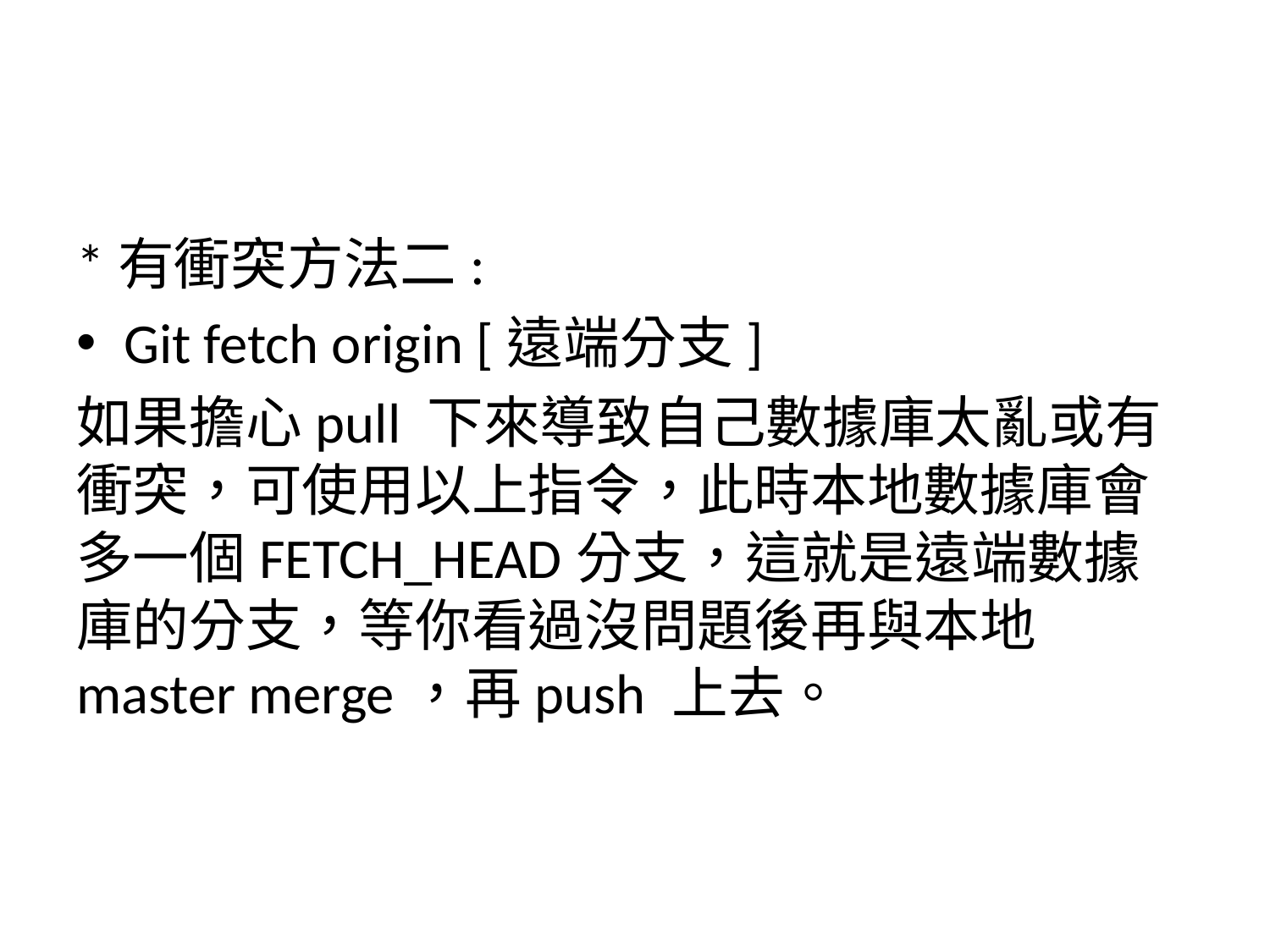

#
*有衝突方法二:
Git fetch origin [遠端分支]
如果擔心pull 下來導致自己數據庫太亂或有衝突，可使用以上指令，此時本地數據庫會多一個FETCH_HEAD分支，這就是遠端數據庫的分支，等你看過沒問題後再與本地master merge，再push 上去。